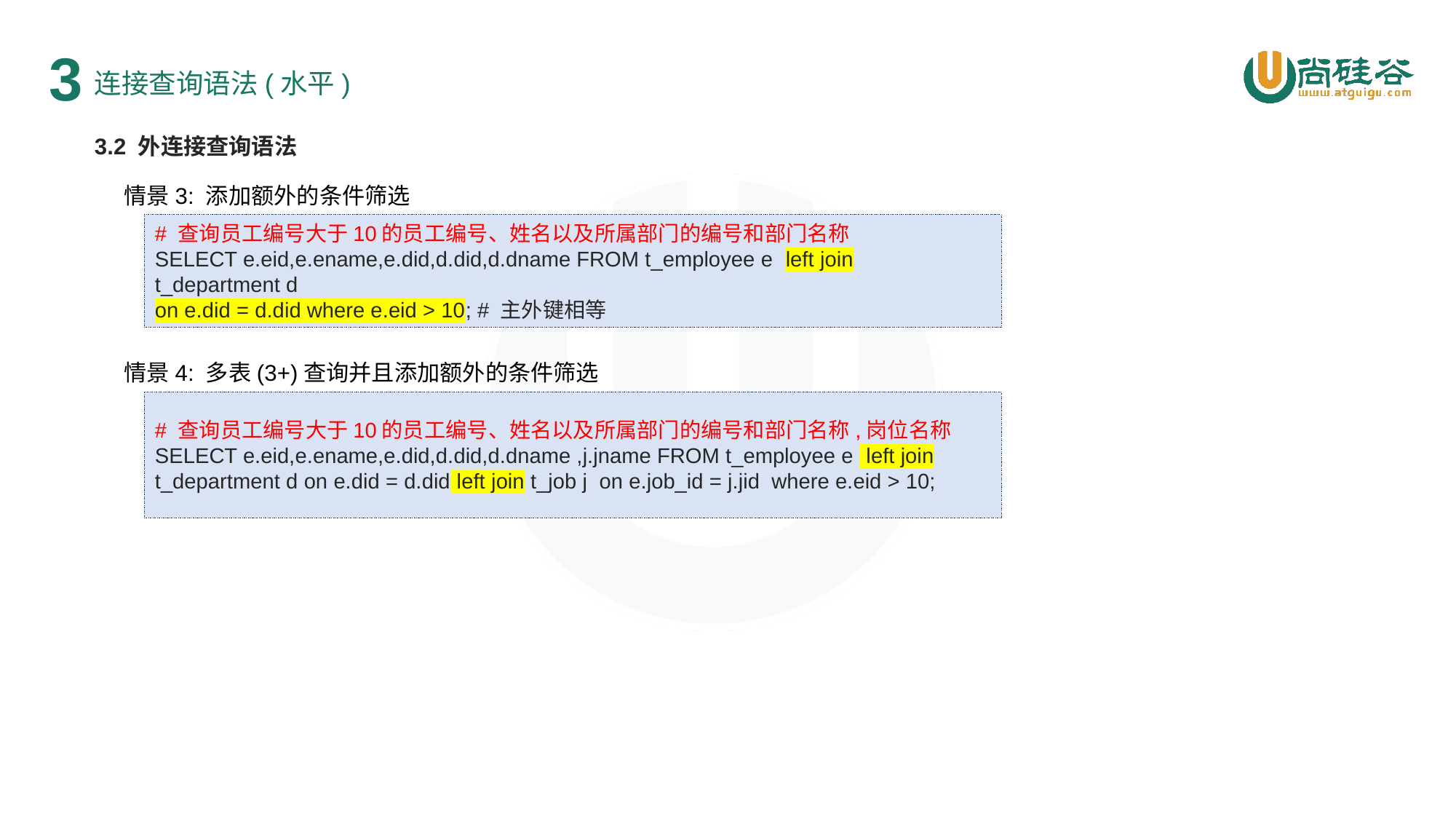

3
连接查询语法(水平)
3.2 外连接查询语法
情景3: 添加额外的条件筛选
# 查询员工编号大于10的员工编号、姓名以及所属部门的编号和部门名称
SELECT e.eid,e.ename,e.did,d.did,d.dname FROM t_employee e  left join  t_department d
on e.did = d.did where e.eid > 10; # 主外键相等
情景4: 多表(3+)查询并且添加额外的条件筛选
# 查询员工编号大于10的员工编号、姓名以及所属部门的编号和部门名称,岗位名称
SELECT e.eid,e.ename,e.did,d.did,d.dname ,j.jname FROM t_employee e  left join  t_department d on e.did = d.did left join t_job j  on e.job_id = j.jid  where e.eid > 10;